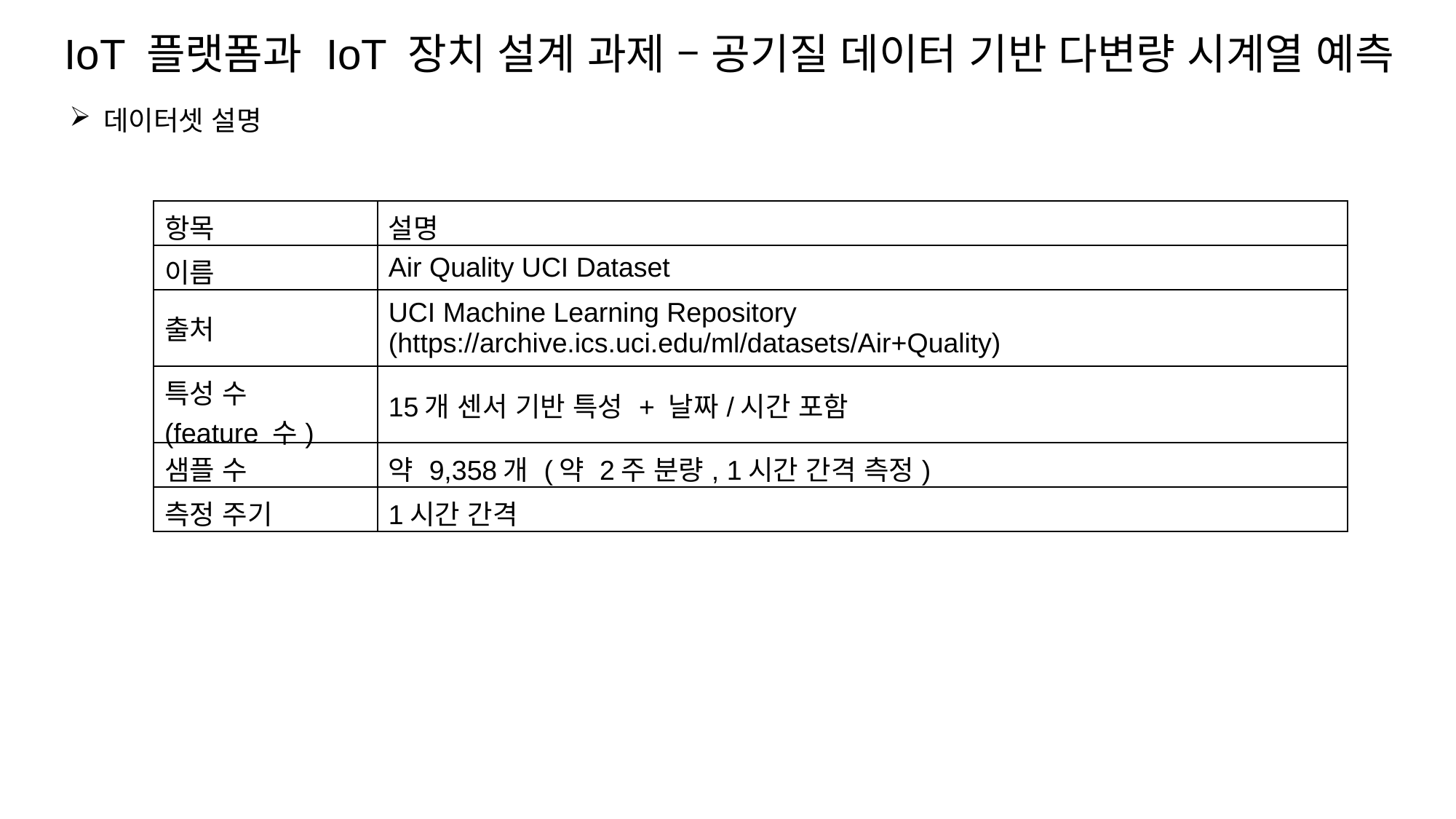

# IoT 플랫폼과 IoT 장치 설계 과제 – 공기질 데이터 기반 다변량 시계열 예측
데이터셋 설명
| 항목 | 설명 |
| --- | --- |
| 이름 | Air Quality UCI Dataset |
| 출처 | UCI Machine Learning Repository (https://archive.ics.uci.edu/ml/datasets/Air+Quality) |
| 특성 수 (feature 수) | 15개 센서 기반 특성 + 날짜/시간 포함 |
| 샘플 수 | 약 9,358개 (약 2주 분량, 1시간 간격 측정) |
| 측정 주기 | 1시간 간격 |